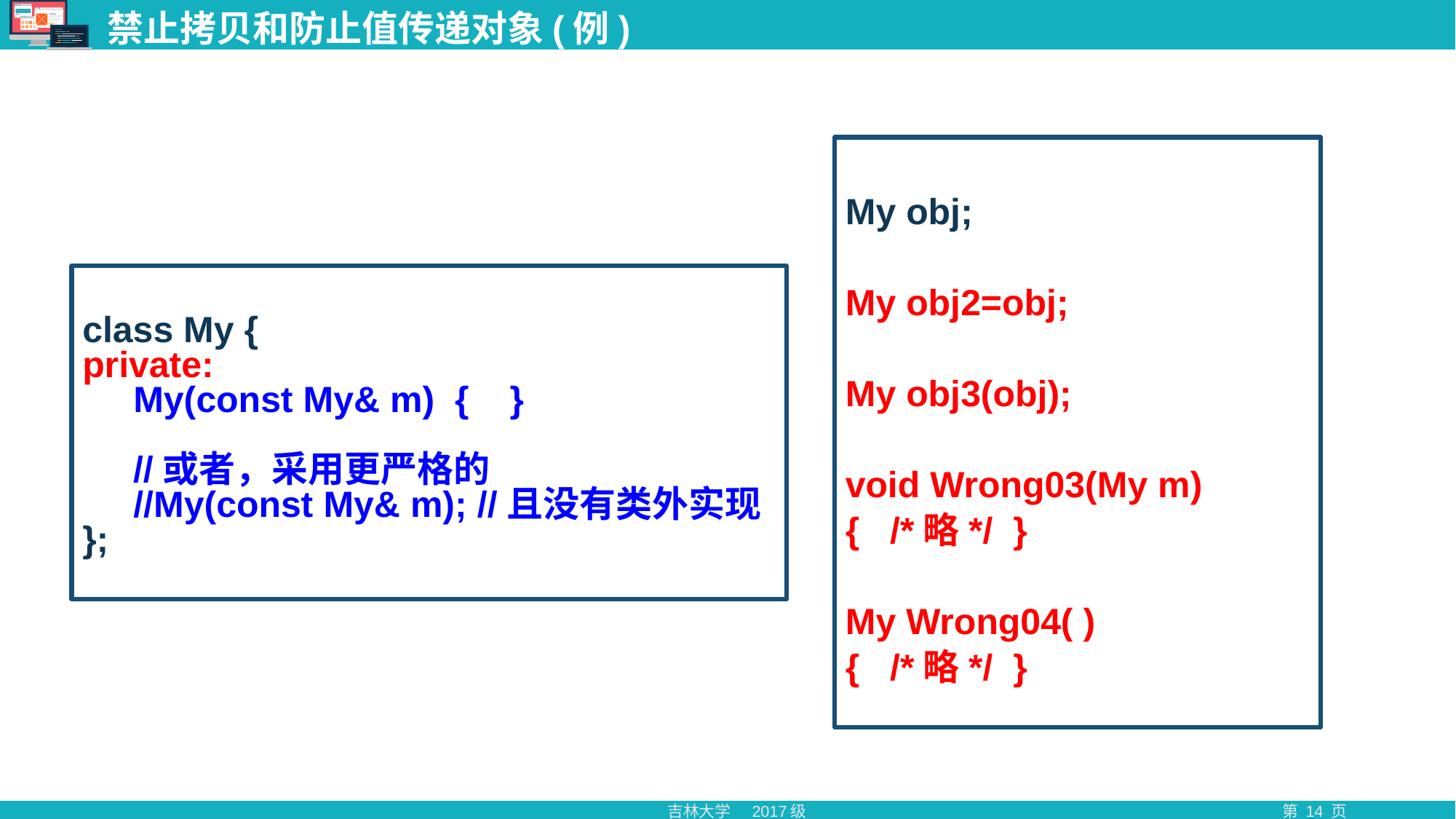

# 禁止拷贝和防止值传递对象(例)

My obj;

My obj2=obj;

My obj3(obj);

void Wrong03(My m)
{   /*略*/  }

My Wrong04( )
{   /*略*/  }

class My {
private:
     My(const My& m)  {    }
     //或者，采用更严格的
     //My(const My& m); //且没有类外实现
};